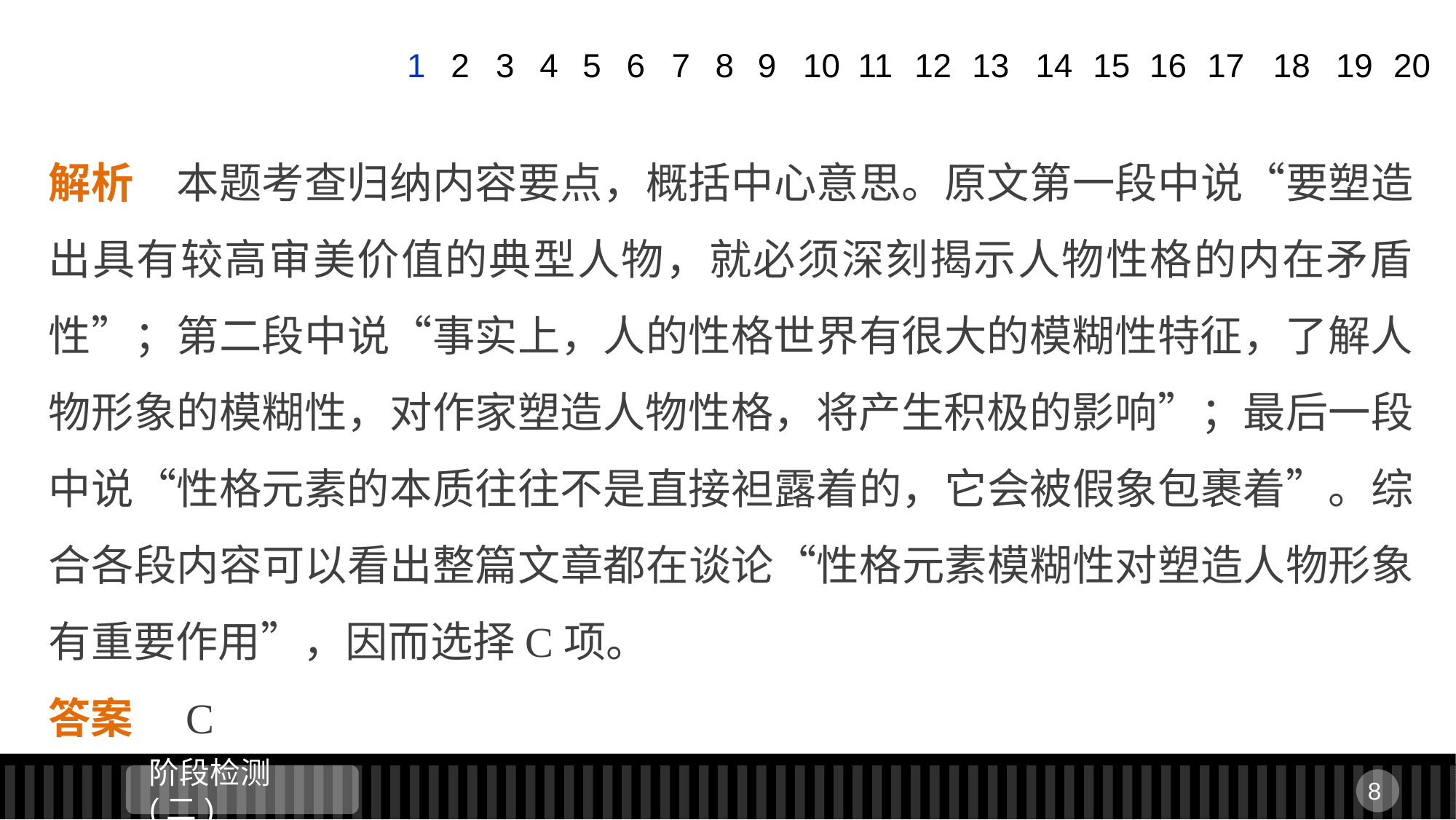

1
2
3
4
5
6
7
8
9
11
12
13
14
15
16
17
18
19
20
10
解析　本题考查归纳内容要点，概括中心意思。原文第一段中说“要塑造出具有较高审美价值的典型人物，就必须深刻揭示人物性格的内在矛盾性”；第二段中说“事实上，人的性格世界有很大的模糊性特征，了解人物形象的模糊性，对作家塑造人物性格，将产生积极的影响”；最后一段中说“性格元素的本质往往不是直接袒露着的，它会被假象包裹着”。综合各段内容可以看出整篇文章都在谈论“性格元素模糊性对塑造人物形象有重要作用”，因而选择C项。
答案　C